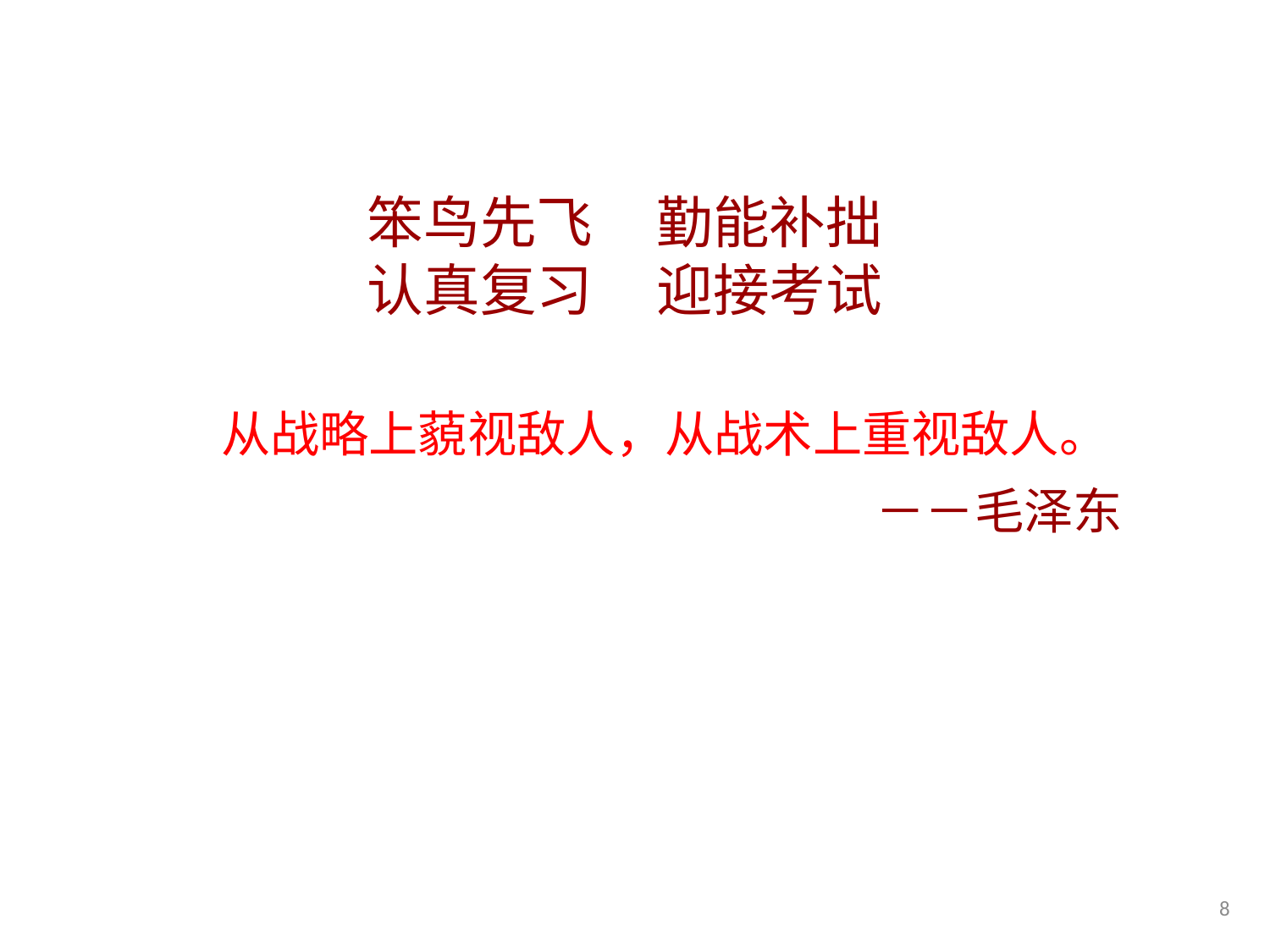

笨鸟先飞     勤能补拙
认真复习     迎接考试
从战略上藐视敌人，从战术上重视敌人。
－－毛泽东
8